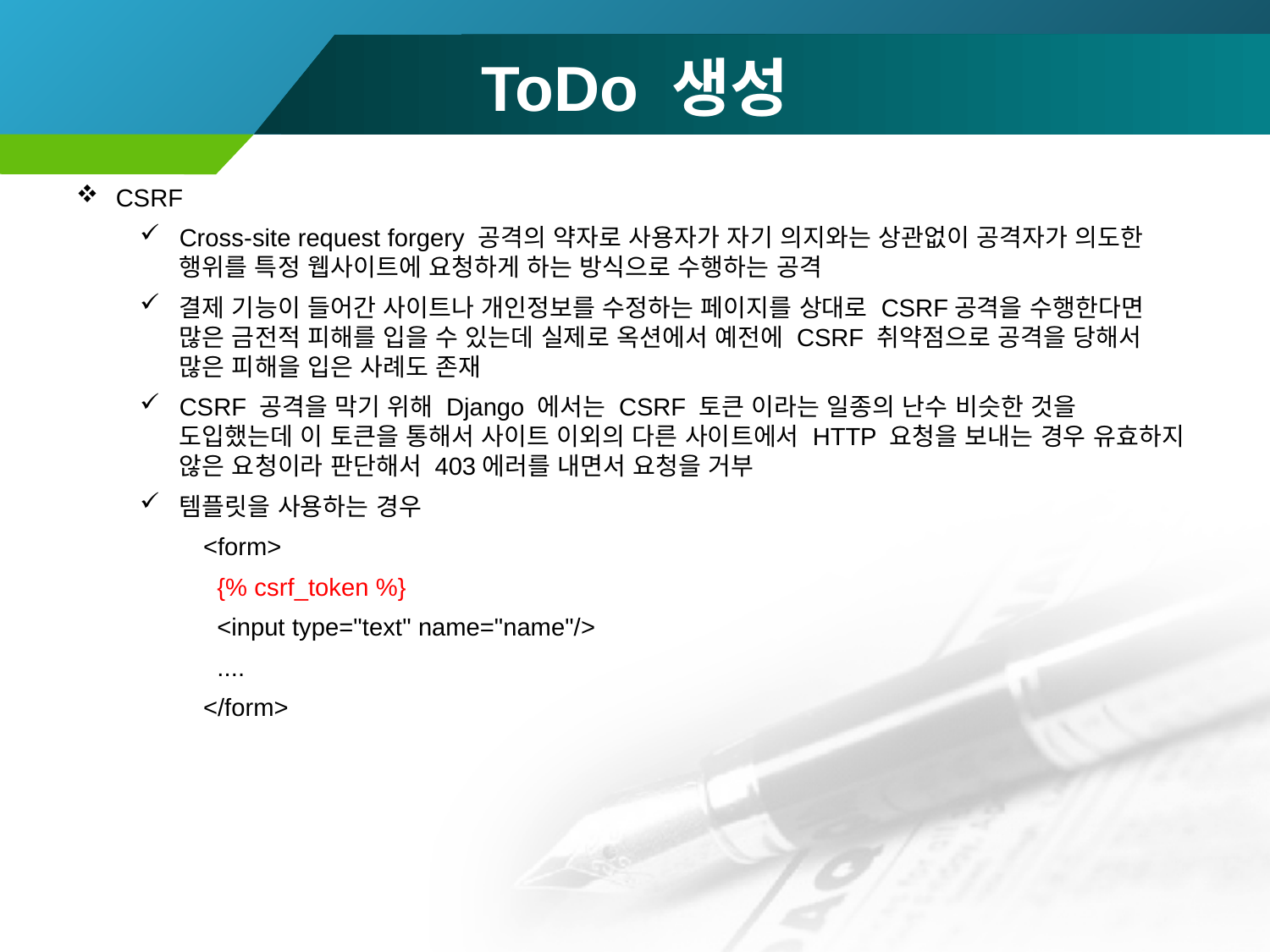

# ToDo 생성
CSRF
Cross-site request forgery 공격의 약자로 사용자가 자기 의지와는 상관없이 공격자가 의도한 행위를 특정 웹사이트에 요청하게 하는 방식으로 수행하는 공격
결제 기능이 들어간 사이트나 개인정보를 수정하는 페이지를 상대로 CSRF공격을 수행한다면 많은 금전적 피해를 입을 수 있는데 실제로 옥션에서 예전에 CSRF 취약점으로 공격을 당해서 많은 피해을 입은 사례도 존재
CSRF 공격을 막기 위해 Django 에서는 CSRF 토큰 이라는 일종의 난수 비슷한 것을 도입했는데 이 토큰을 통해서 사이트 이외의 다른 사이트에서 HTTP 요청을 보내는 경우 유효하지 않은 요청이라 판단해서 403에러를 내면서 요청을 거부
템플릿을 사용하는 경우
<form>
  {% csrf_token %}
  <input type="text" name="name"/>
  ....
</form>